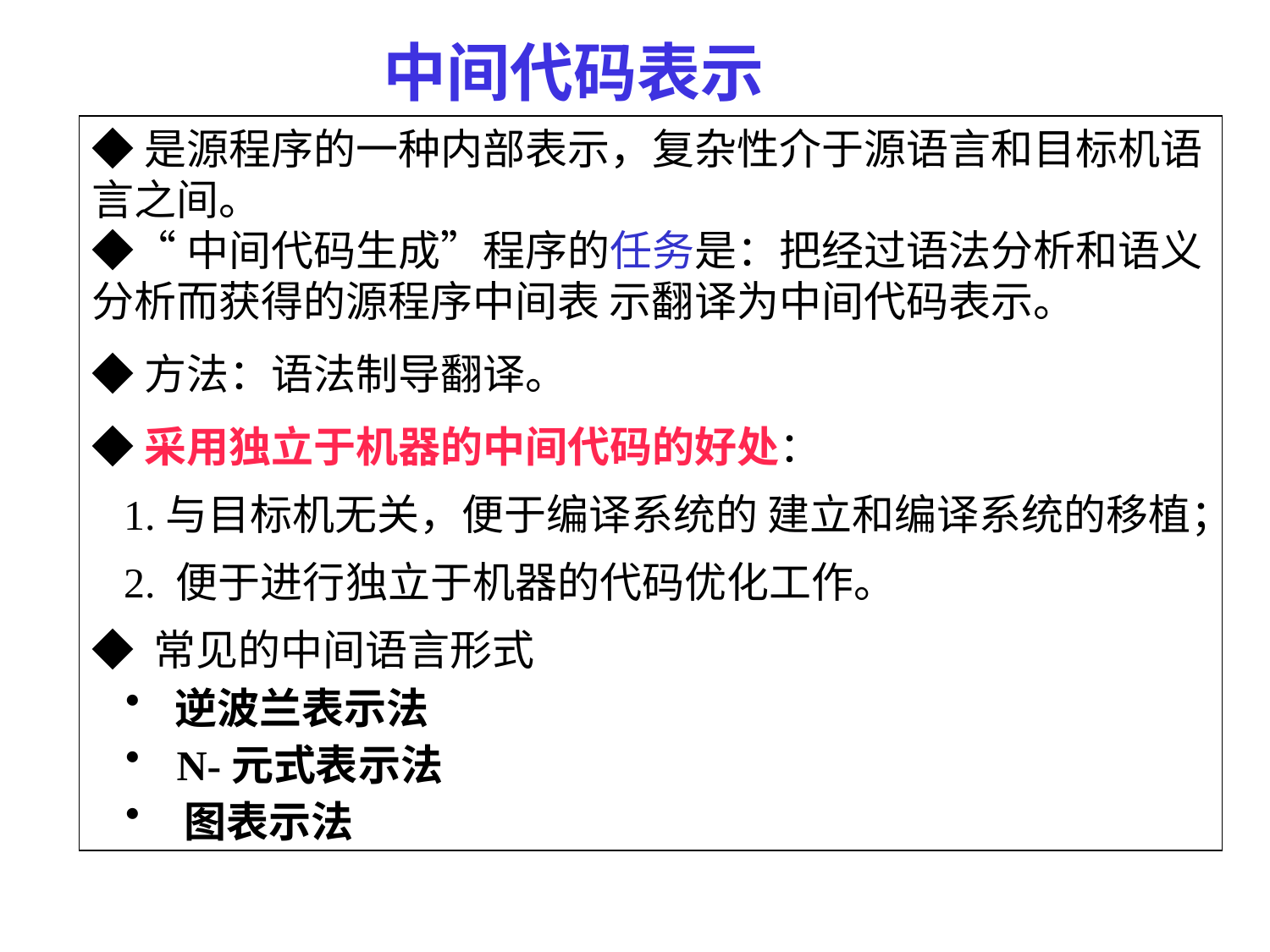

中间代码表示
◆是源程序的一种内部表示，复杂性介于源语言和目标机语言之间。
◆“中间代码生成”程序的任务是：把经过语法分析和语义分析而获得的源程序中间表 示翻译为中间代码表示。
◆方法：语法制导翻译。
◆采用独立于机器的中间代码的好处：
   1.与目标机无关，便于编译系统的 建立和编译系统的移植；
   2. 便于进行独立于机器的代码优化工作。
◆ 常见的中间语言形式
 逆波兰表示法
  N-元式表示法
  图表示法